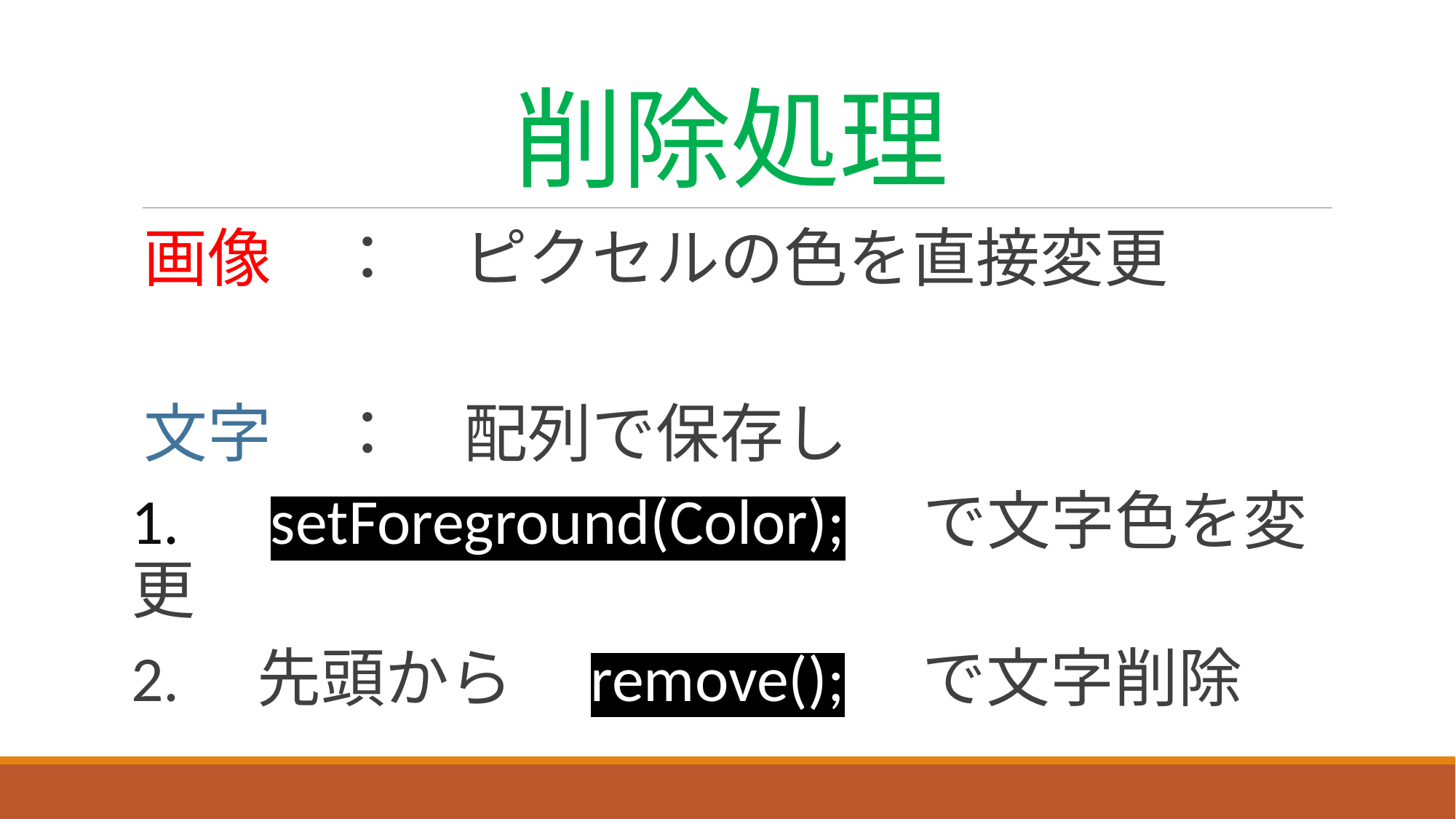

# 削除処理
画像　：　ピクセルの色を直接変更

文字　：　配列で保存し
1.　setForeground(Color);　で文字色を変更
2.　先頭から　remove();　で文字削除